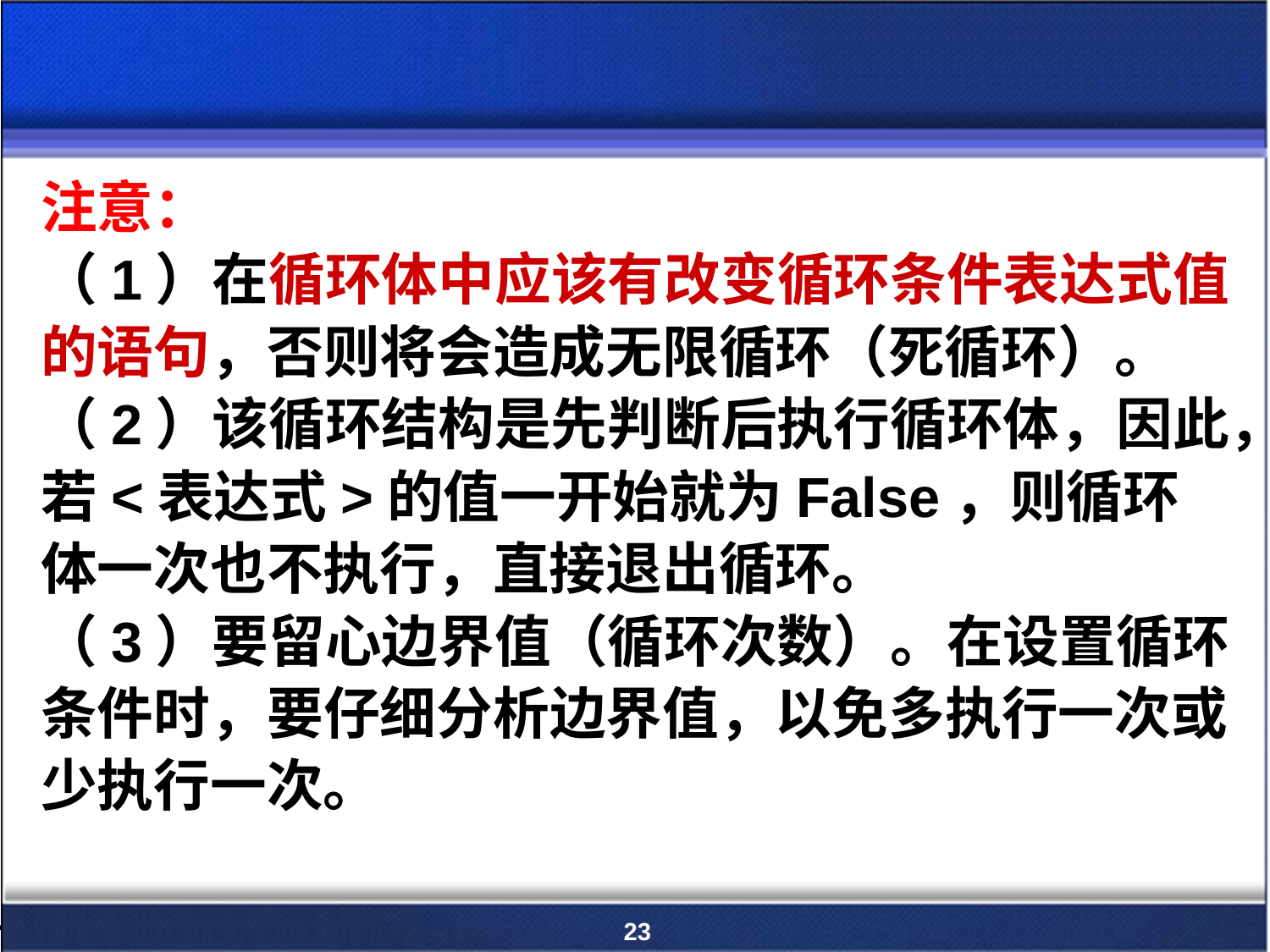

注意：
（1）在循环体中应该有改变循环条件表达式值的语句，否则将会造成无限循环（死循环）。
（2）该循环结构是先判断后执行循环体，因此，若<表达式>的值一开始就为False，则循环体一次也不执行，直接退出循环。
（3）要留心边界值（循环次数）。在设置循环条件时，要仔细分析边界值，以免多执行一次或少执行一次。
23